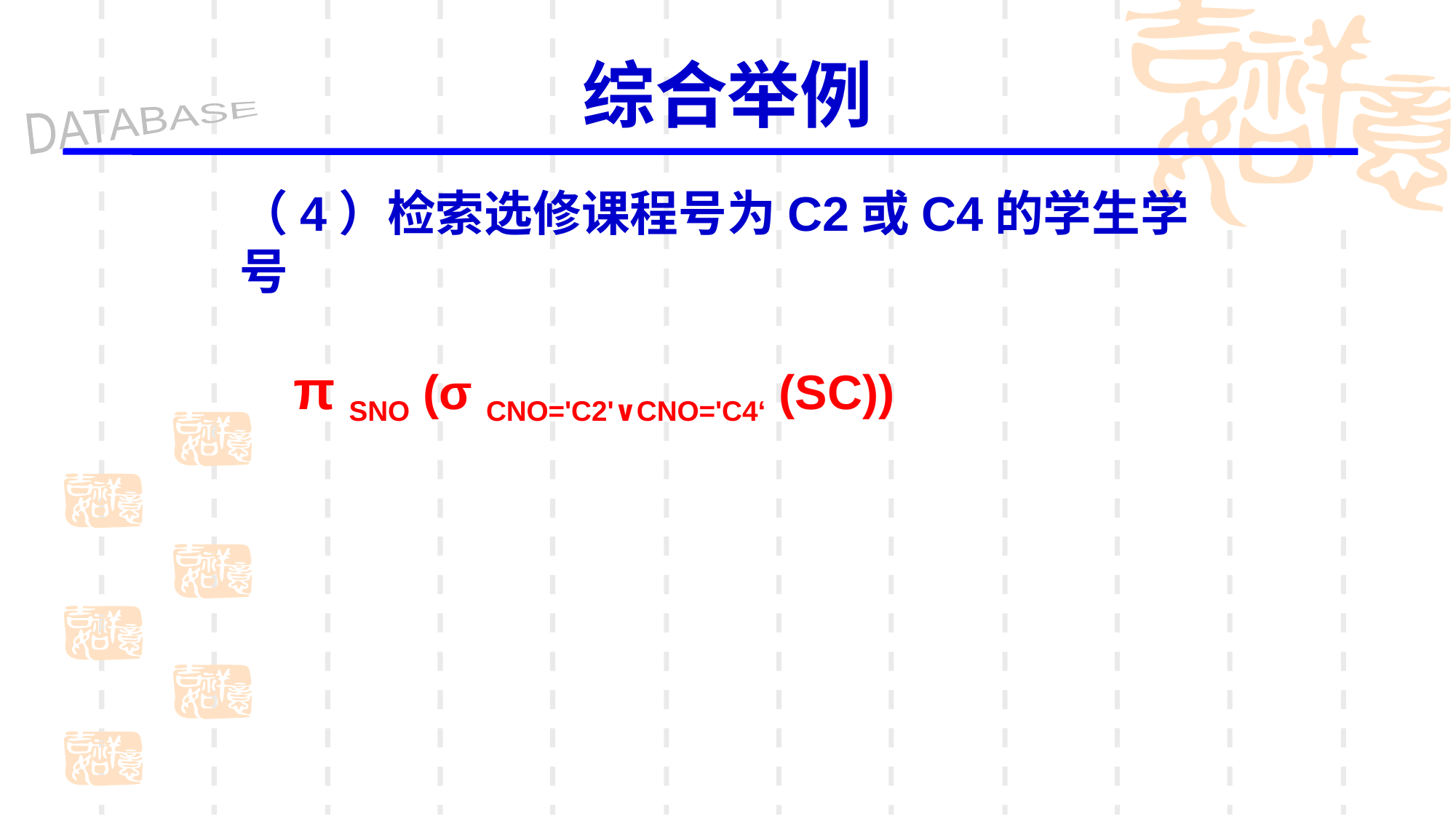

# 综合举例
（4）检索选修课程号为C2或C4的学生学号

    π SNO (σ CNO='C2'∨CNO='C4‘ (SC))